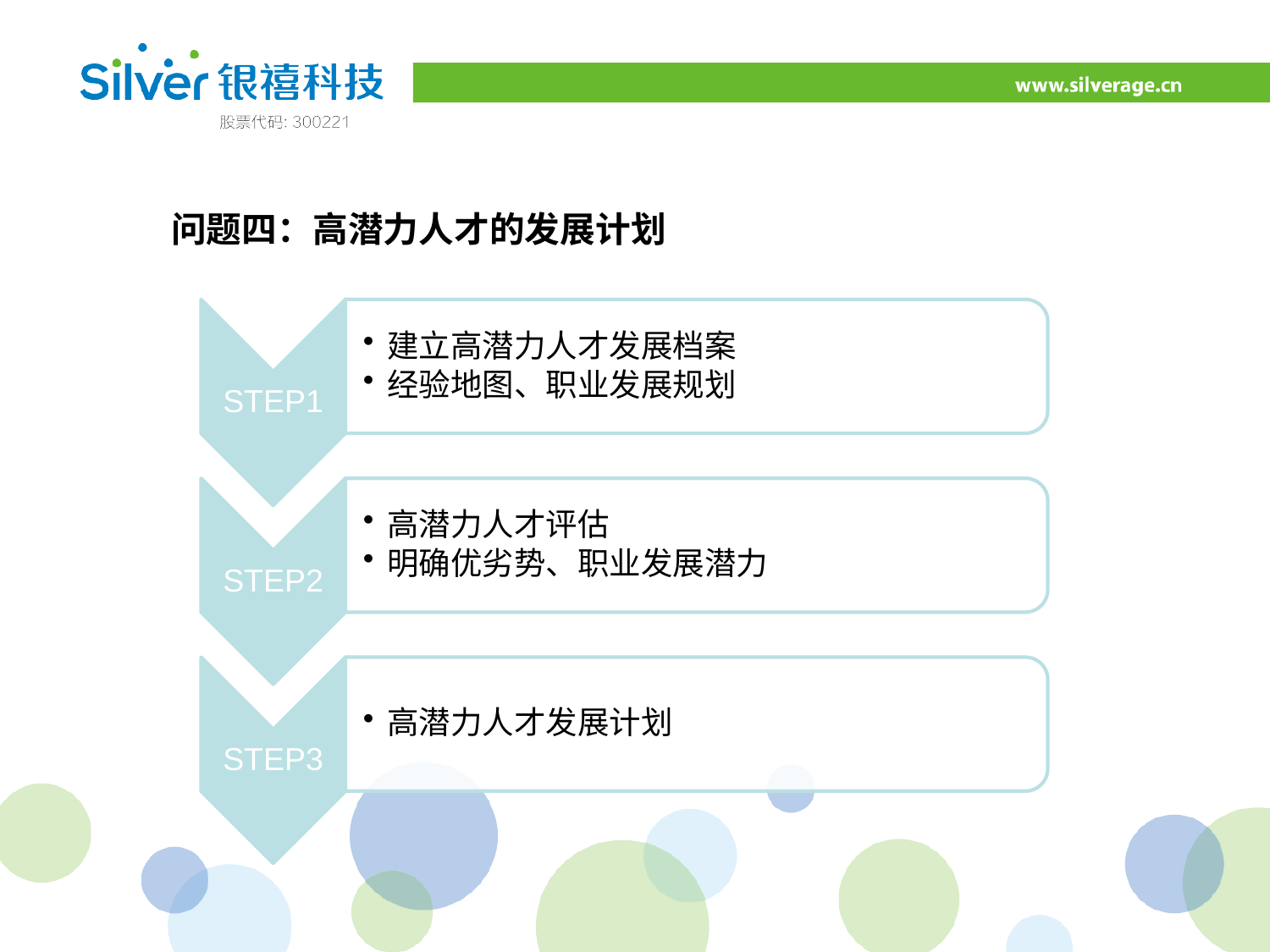

问题四：高潜力人才的发展计划

STEP1
建立高潜力人才发展档案
经验地图、职业发展规划
STEP2
高潜力人才评估
明确优劣势、职业发展潜力
STEP3
高潜力人才发展计划